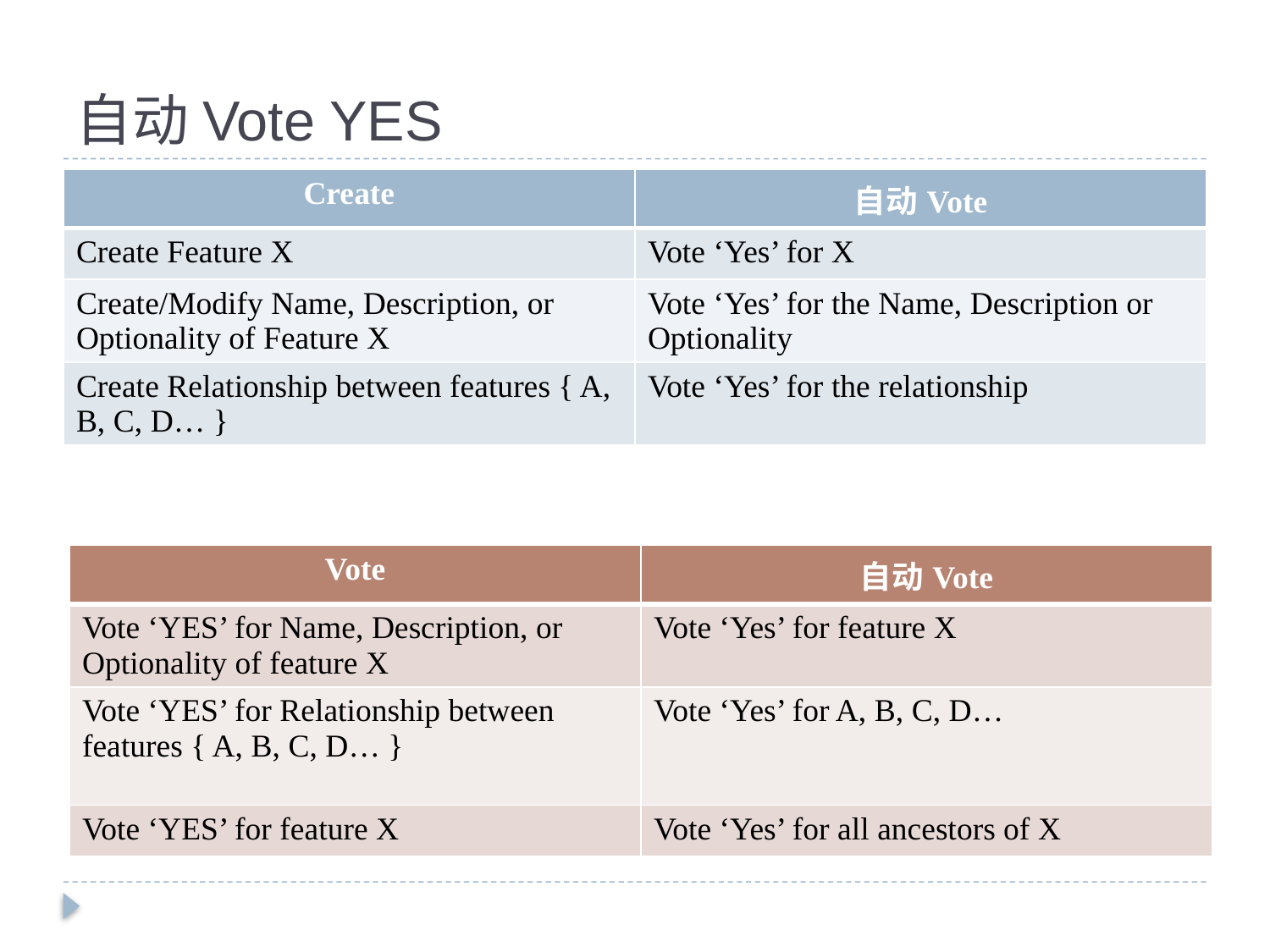

# 自动Vote YES
| Create | 自动Vote |
| --- | --- |
| Create Feature X | Vote ‘Yes’ for X |
| Create/Modify Name, Description, or Optionality of Feature X | Vote ‘Yes’ for the Name, Description or Optionality |
| Create Relationship between features { A, B, C, D… } | Vote ‘Yes’ for the relationship |
| Vote | 自动Vote |
| --- | --- |
| Vote ‘YES’ for Name, Description, or Optionality of feature X | Vote ‘Yes’ for feature X |
| Vote ‘YES’ for Relationship between features { A, B, C, D… } | Vote ‘Yes’ for A, B, C, D… |
| Vote ‘YES’ for feature X | Vote ‘Yes’ for all ancestors of X |